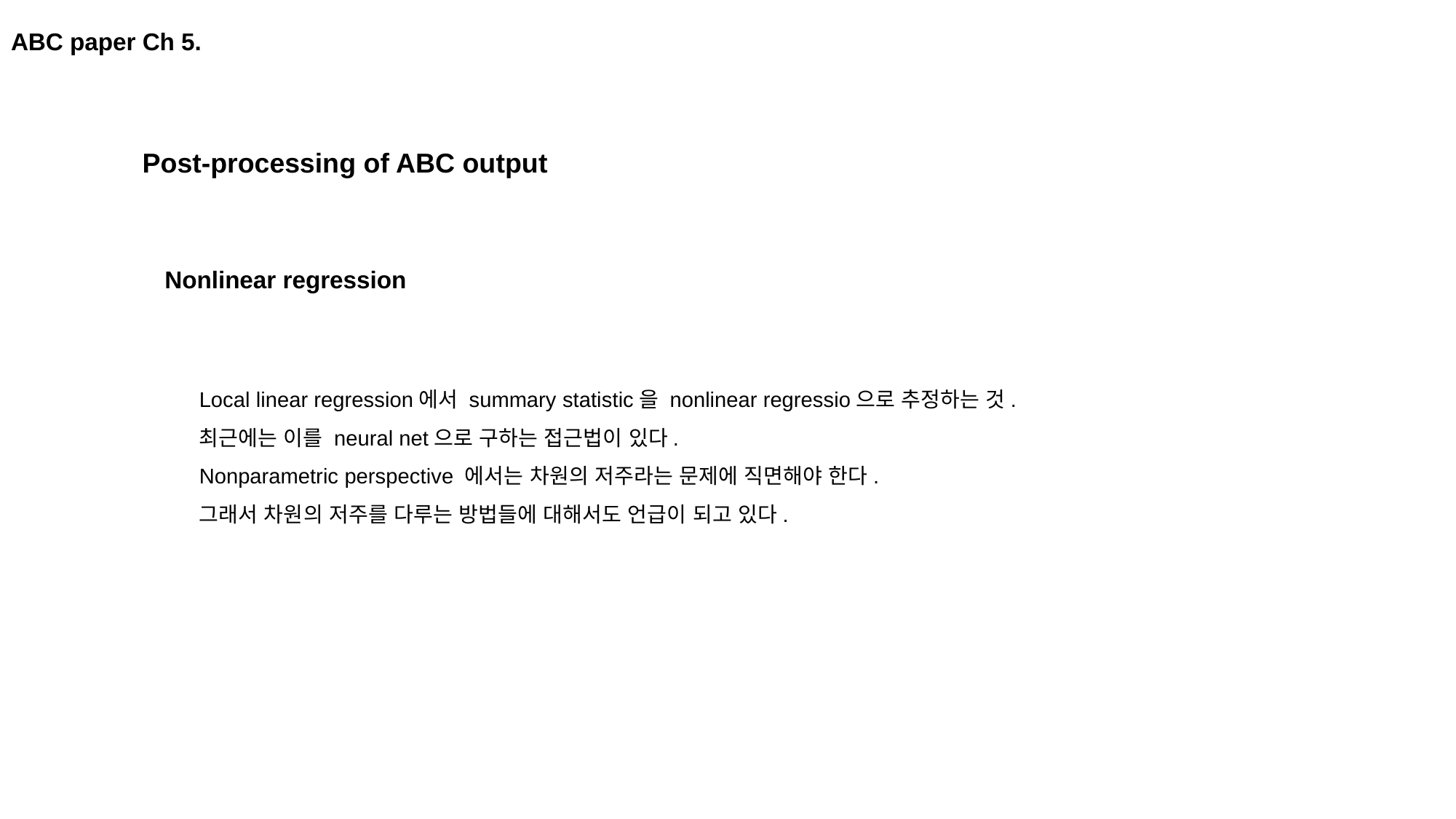

ABC paper Ch 5.
Post-processing of ABC output
Nonlinear regression

Local linear regression에서 summary statistic을 nonlinear regressio으로 추정하는 것. 최근에는 이를 neural net으로 구하는 접근법이 있다.
Nonparametric perspective 에서는 차원의 저주라는 문제에 직면해야 한다.
그래서 차원의 저주를 다루는 방법들에 대해서도 언급이 되고 있다.